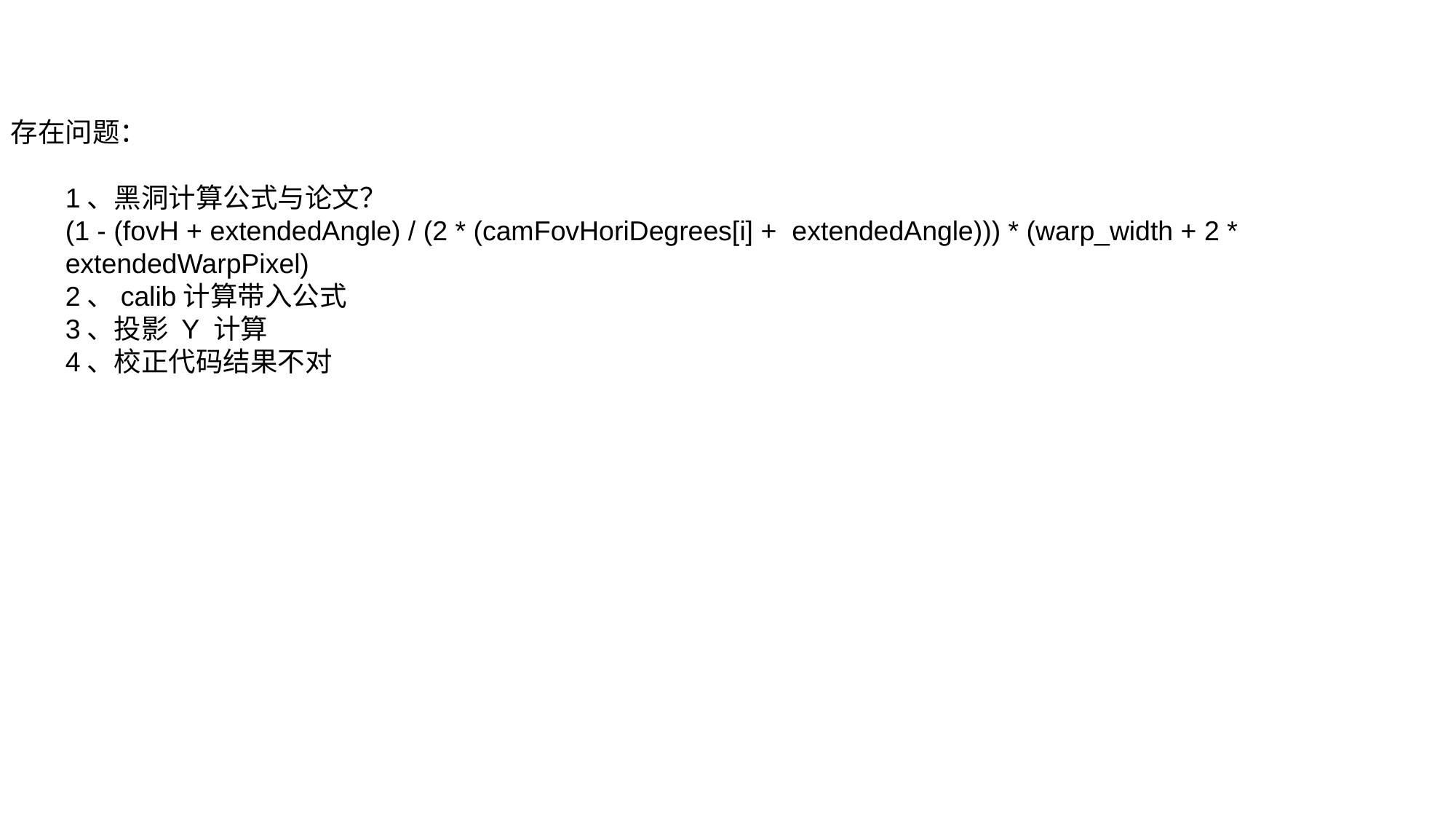

存在问题：

1、黑洞计算公式与论文？
(1 - (fovH + extendedAngle) / (2 * (camFovHoriDegrees[i] +  extendedAngle))) * (warp_width + 2 * extendedWarpPixel)
2、calib计算带入公式
3、投影 Y 计算
4、校正代码结果不对